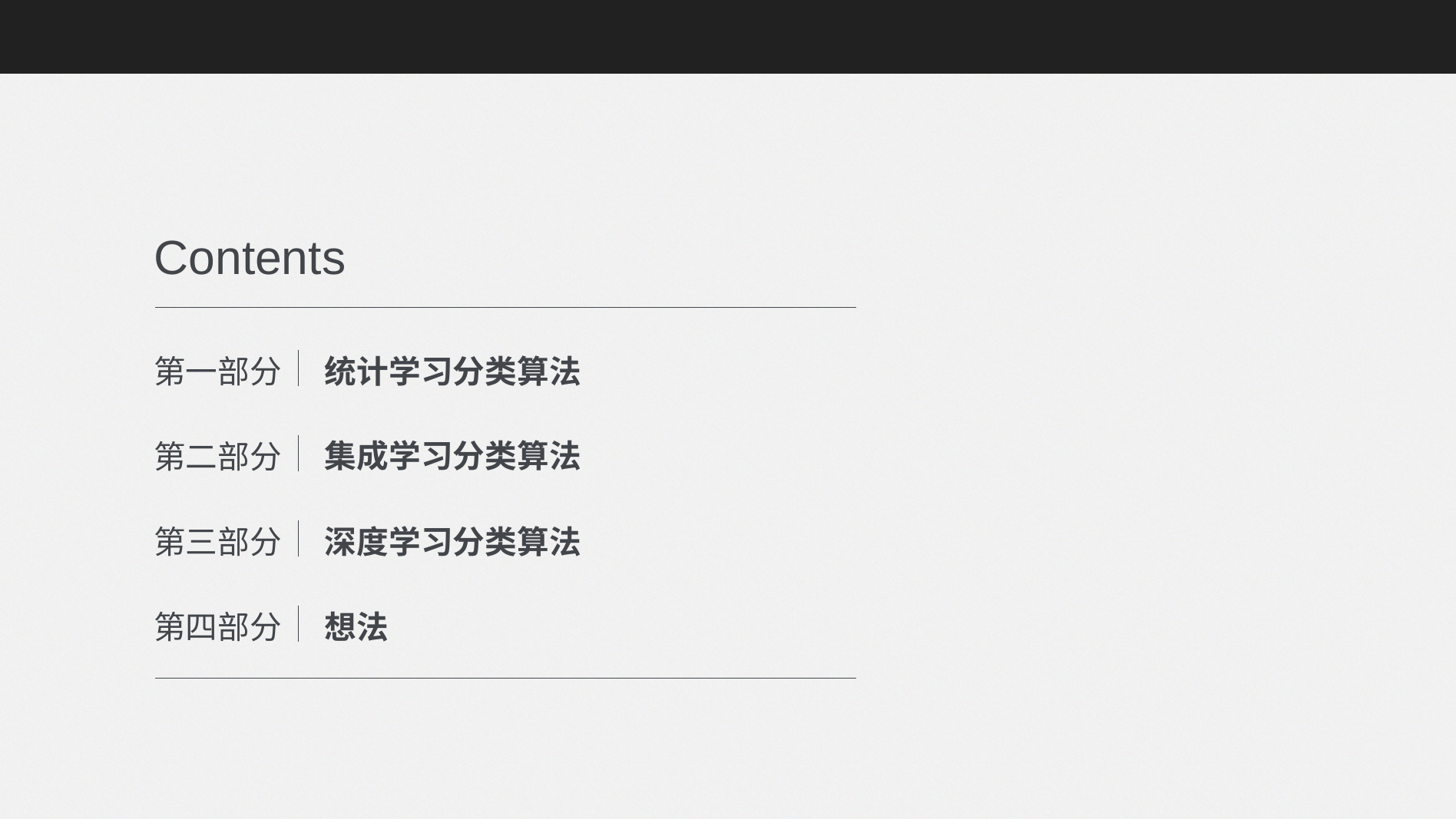

Contents

统计学习分类算法
第一部分

集成学习分类算法
第二部分

深度学习分类算法
第三部分

想法
第四部分